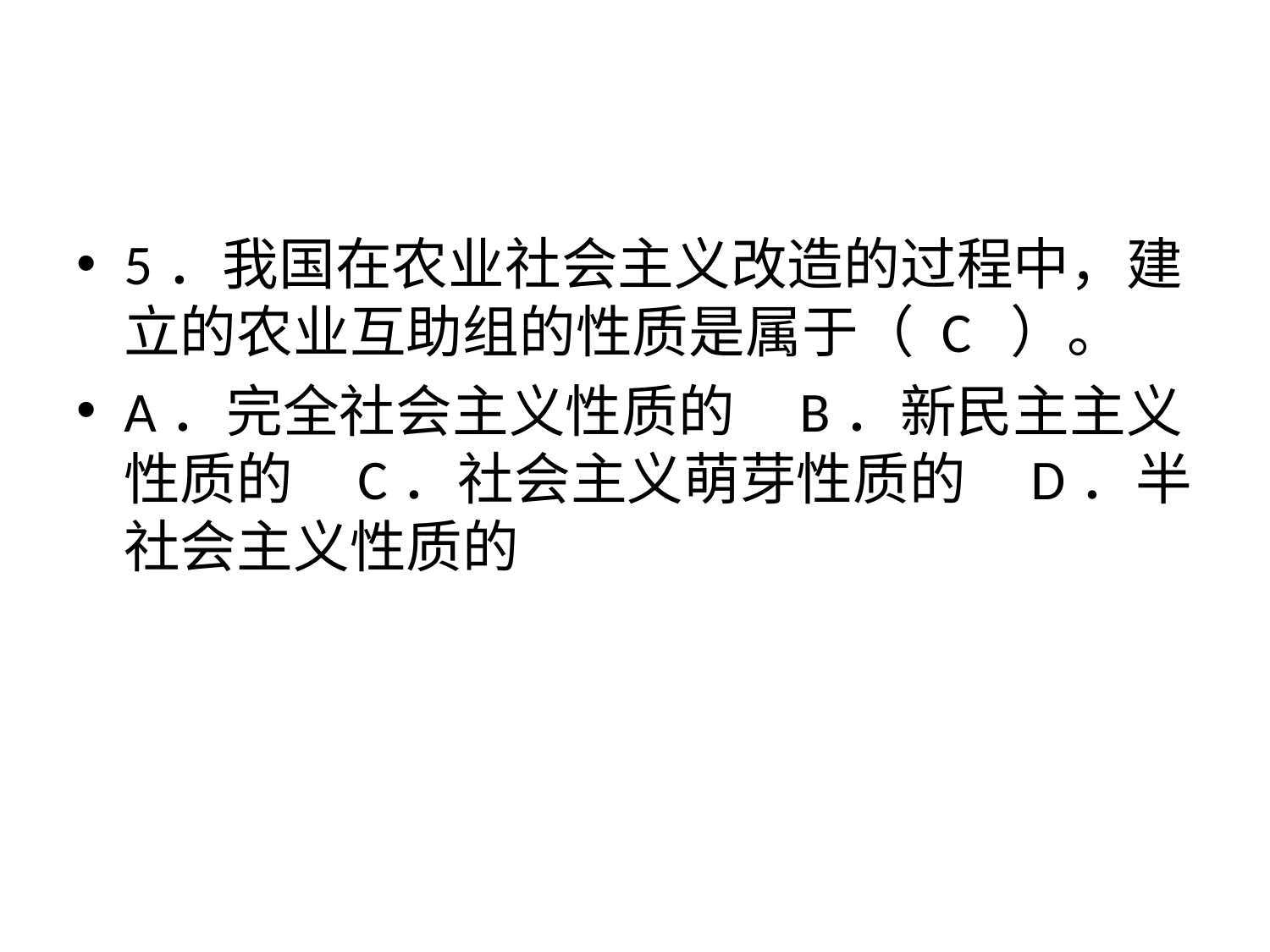

#
5．我国在农业社会主义改造的过程中，建立的农业互助组的性质是属于（ C  ）。
A．完全社会主义性质的    B．新民主主义性质的    C．社会主义萌芽性质的    D．半社会主义性质的